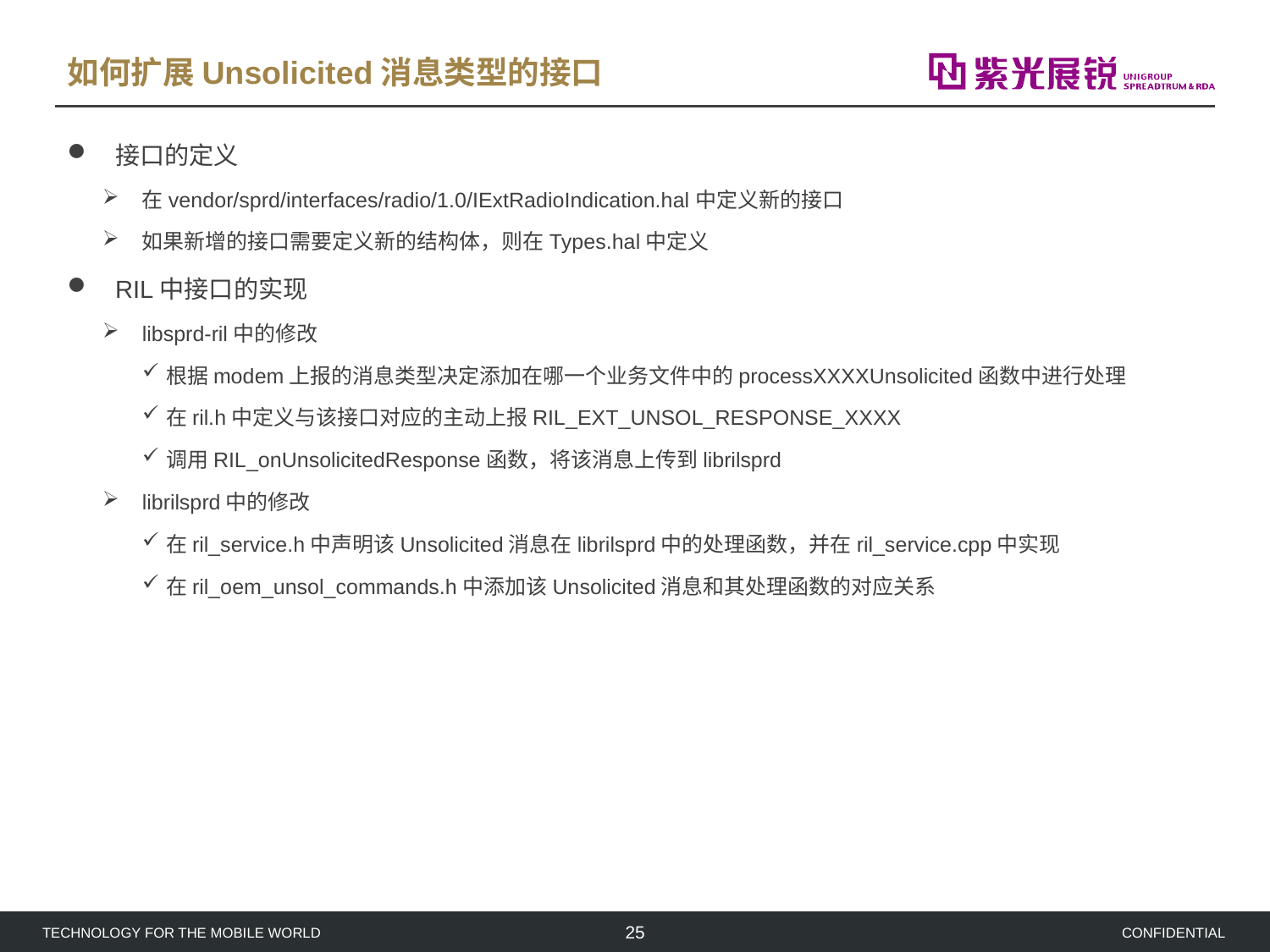

# 如何扩展Unsolicited消息类型的接口
接口的定义
在vendor/sprd/interfaces/radio/1.0/IExtRadioIndication.hal中定义新的接口
如果新增的接口需要定义新的结构体，则在Types.hal中定义
RIL中接口的实现
libsprd-ril中的修改
根据modem上报的消息类型决定添加在哪一个业务文件中的processXXXXUnsolicited函数中进行处理
在ril.h中定义与该接口对应的主动上报RIL_EXT_UNSOL_RESPONSE_XXXX
调用RIL_onUnsolicitedResponse函数，将该消息上传到librilsprd
librilsprd中的修改
在ril_service.h中声明该Unsolicited消息在librilsprd中的处理函数，并在ril_service.cpp中实现
在ril_oem_unsol_commands.h中添加该Unsolicited消息和其处理函数的对应关系